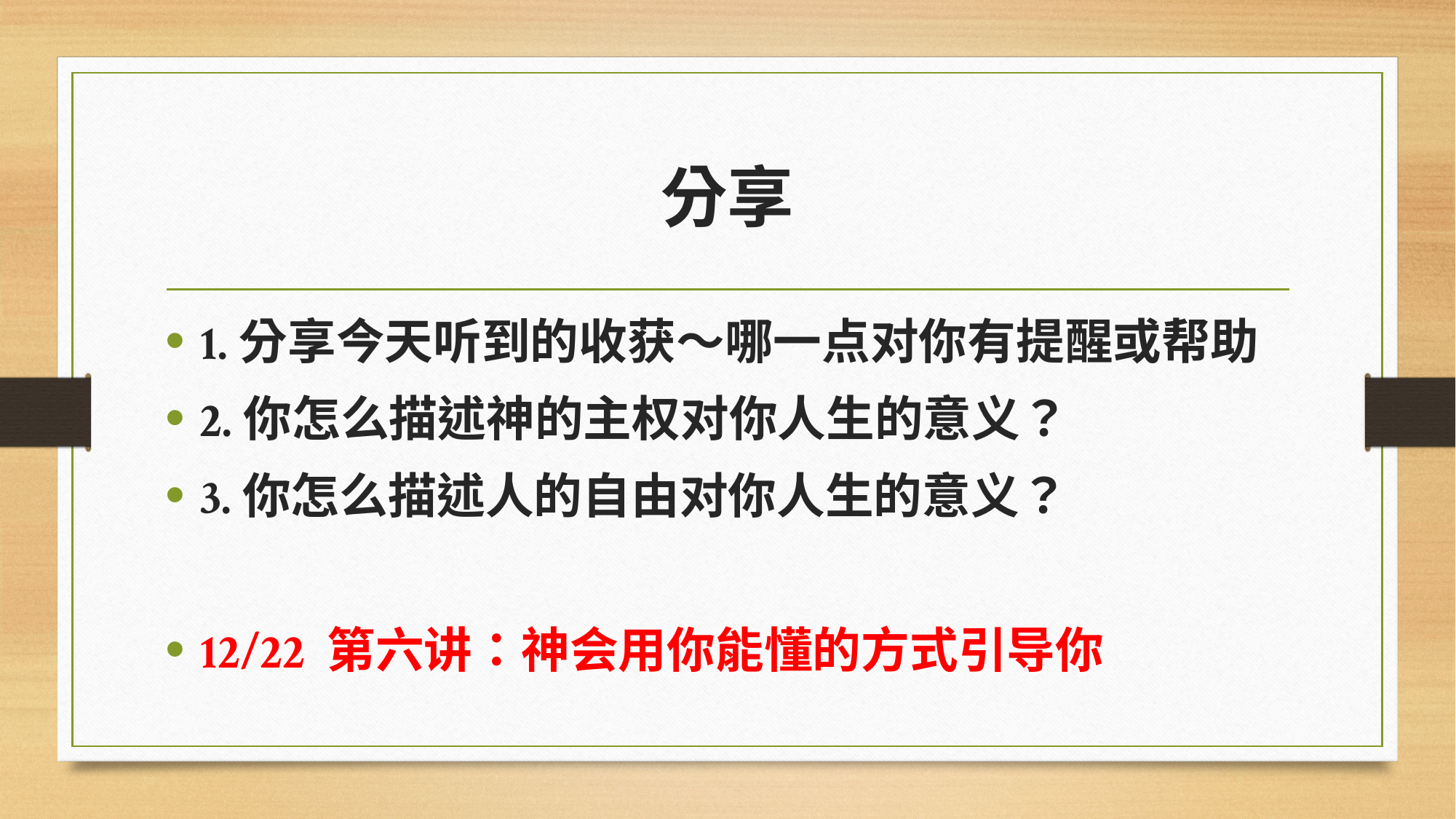

# 分享
1.分享今天听到的收获～哪一点对你有提醒或帮助
2.你怎么描述神的主权对你人生的意义？
3.你怎么描述人的自由对你人生的意义？

12/22 第六讲：神会用你能懂的方式引导你